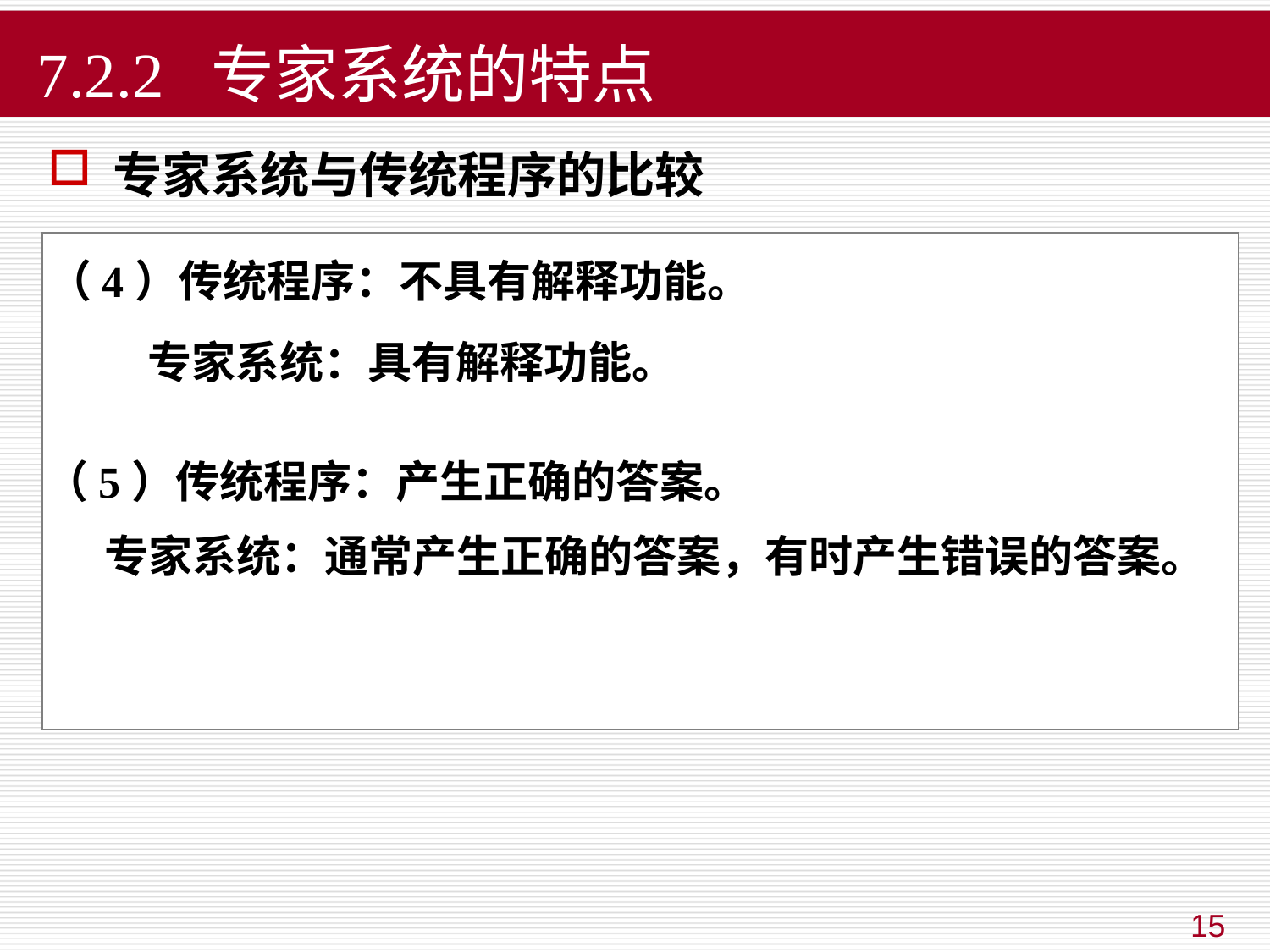

#
7.2.2  专家系统的特点
专家系统与传统程序的比较
（4）传统程序：不具有解释功能。
         专家系统：具有解释功能。

（5）传统程序：产生正确的答案。
     专家系统：通常产生正确的答案，有时产生错误的答案。
15